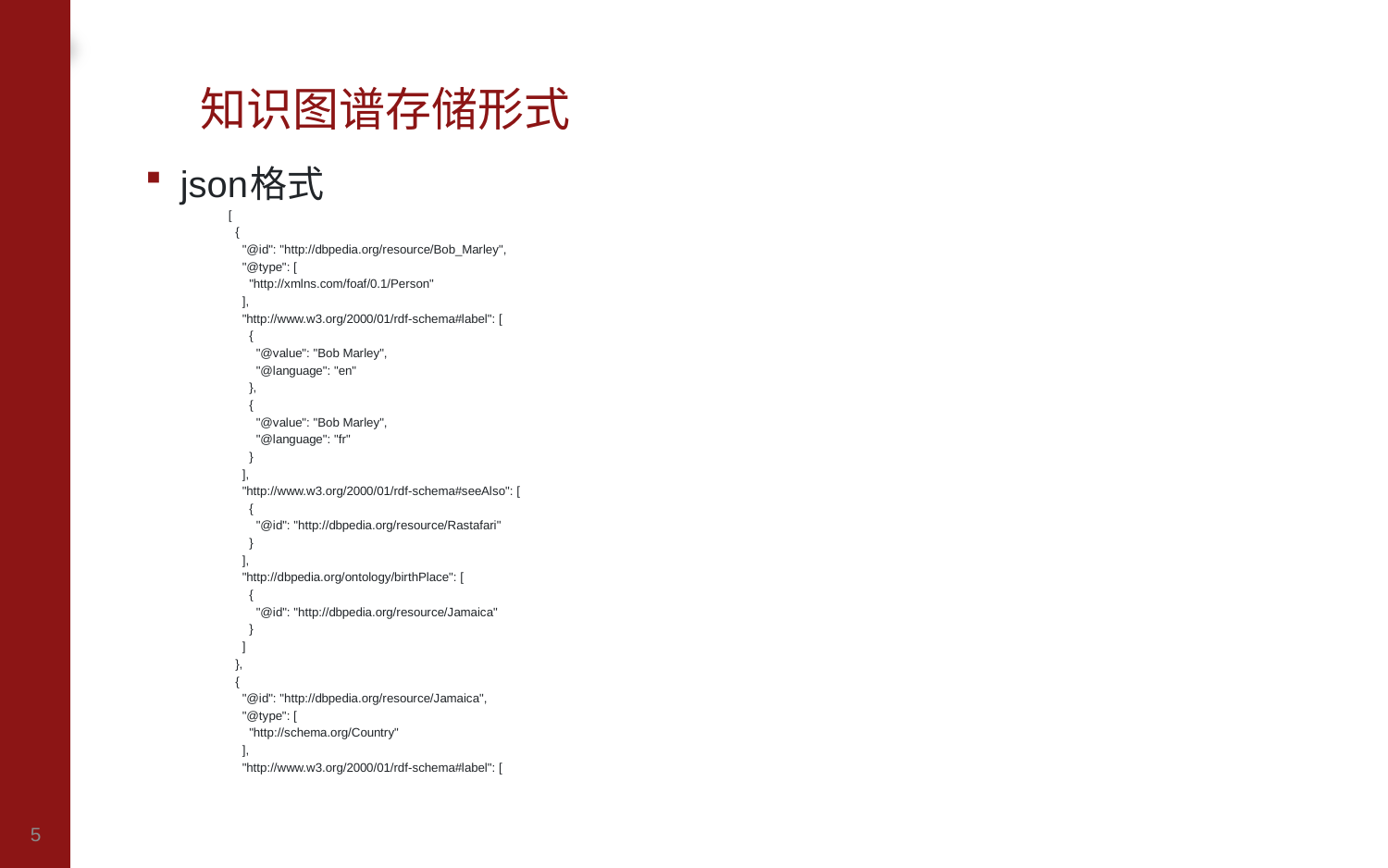

# 知识图谱存储形式
json格式
[
  {
    "@id": "http://dbpedia.org/resource/Bob_Marley",
    "@type": [
      "http://xmlns.com/foaf/0.1/Person"
    ],
    "http://www.w3.org/2000/01/rdf-schema#label": [
      {
        "@value": "Bob Marley",
        "@language": "en"
      },
      {
        "@value": "Bob Marley",
        "@language": "fr"
      }
    ],
    "http://www.w3.org/2000/01/rdf-schema#seeAlso": [
      {
        "@id": "http://dbpedia.org/resource/Rastafari"
      }
    ],
    "http://dbpedia.org/ontology/birthPlace": [
      {
        "@id": "http://dbpedia.org/resource/Jamaica"
      }
    ]
  },
  {
    "@id": "http://dbpedia.org/resource/Jamaica",
    "@type": [
      "http://schema.org/Country"
    ],
    "http://www.w3.org/2000/01/rdf-schema#label": [

5